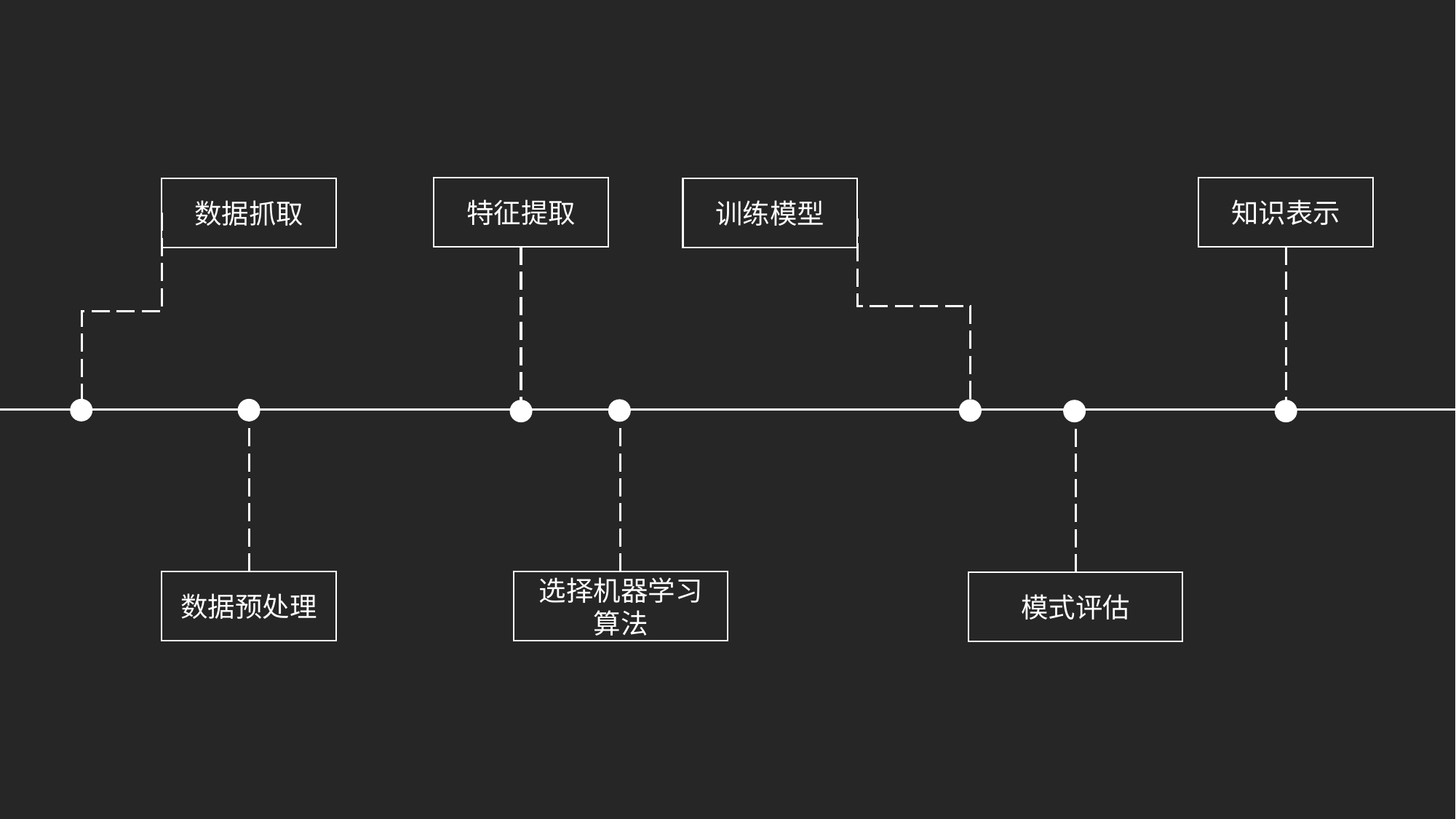

特征提取

知识表示

训练模型

数据抓取

数据预处理

选择机器学习
算法

模式评估